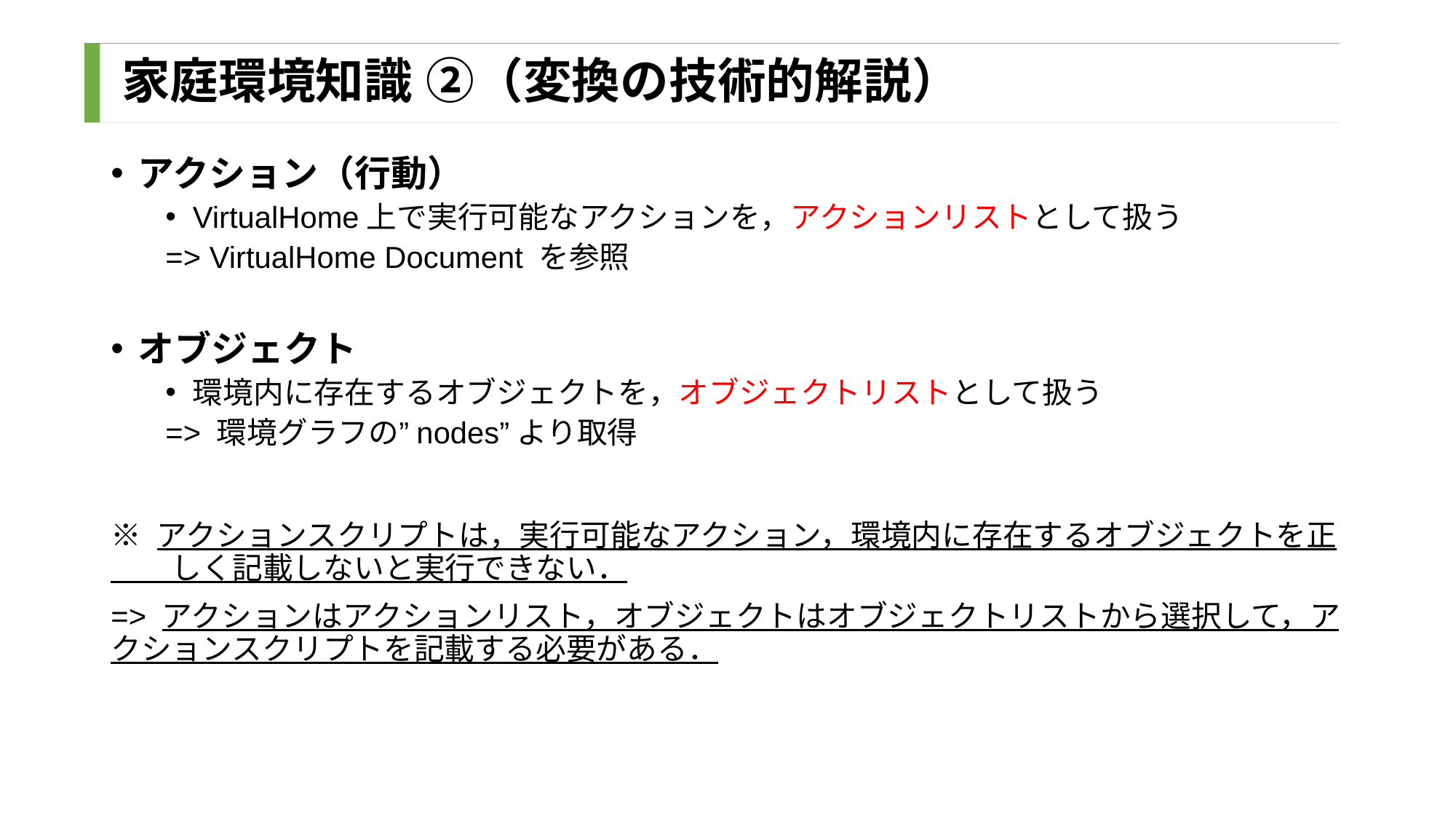

# 家庭環境知識 ②（変換の技術的解説）
アクション（行動）
VirtualHome上で実行可能なアクションを，アクションリストとして扱う
=> VirtualHome Document を参照

オブジェクト
環境内に存在するオブジェクトを，オブジェクトリストとして扱う
=> 環境グラフの”nodes”より取得

※ アクションスクリプトは，実行可能なアクション，環境内に存在するオブジェクトを正　　しく記載しないと実行できない．
=> アクションはアクションリスト，オブジェクトはオブジェクトリストから選択して，アクションスクリプトを記載する必要がある．